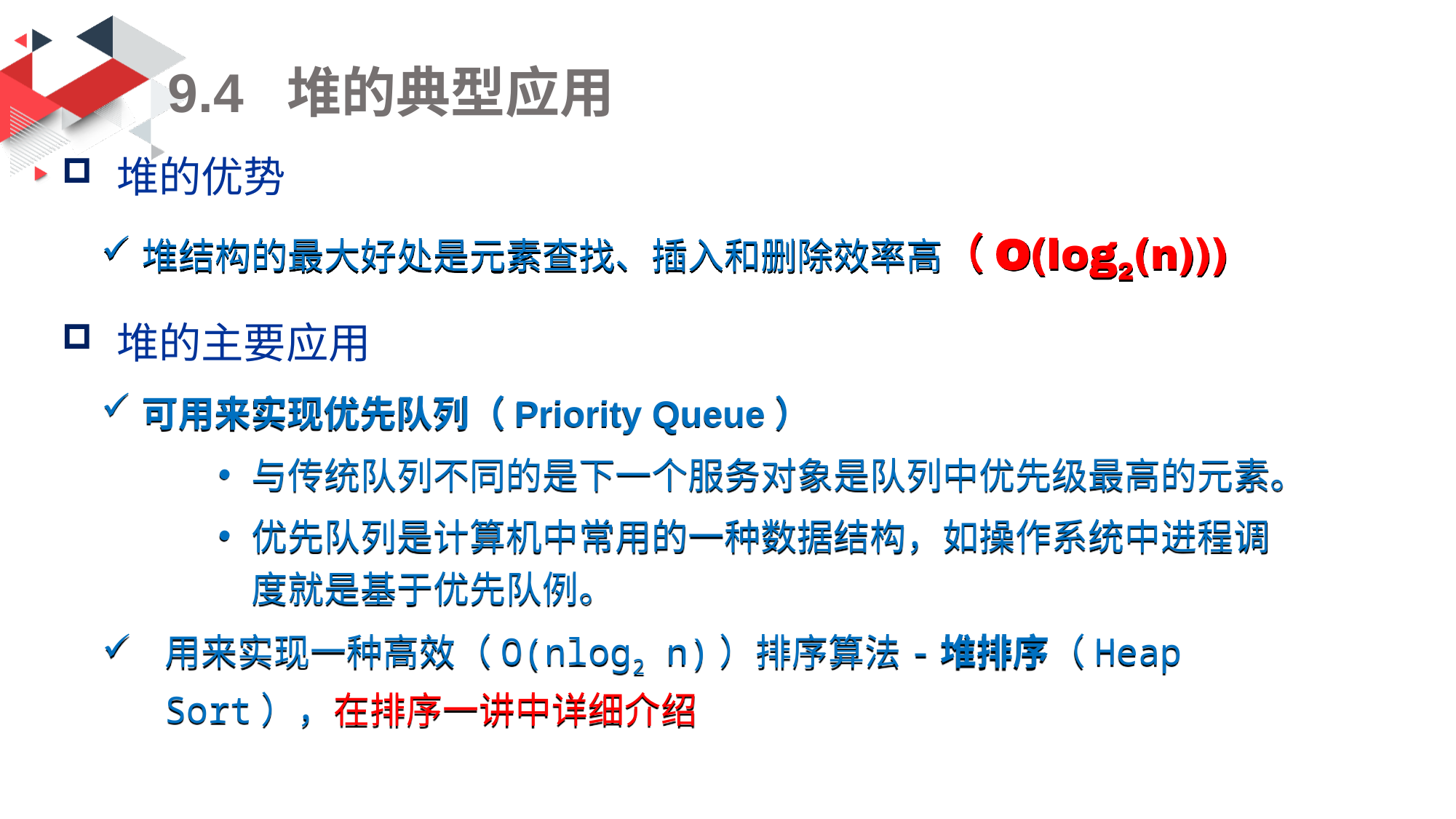

# 9.4  堆的典型应用
堆的优势
堆结构的最大好处是元素查找、插入和删除效率高（O(log2(n)))
堆的主要应用
可用来实现优先队列（Priority Queue）
与传统队列不同的是下一个服务对象是队列中优先级最高的元素。
优先队列是计算机中常用的一种数据结构，如操作系统中进程调度就是基于优先队例。
用来实现一种高效（O(nlog2 n)）排序算法-堆排序（Heap Sort），在排序一讲中详细介绍